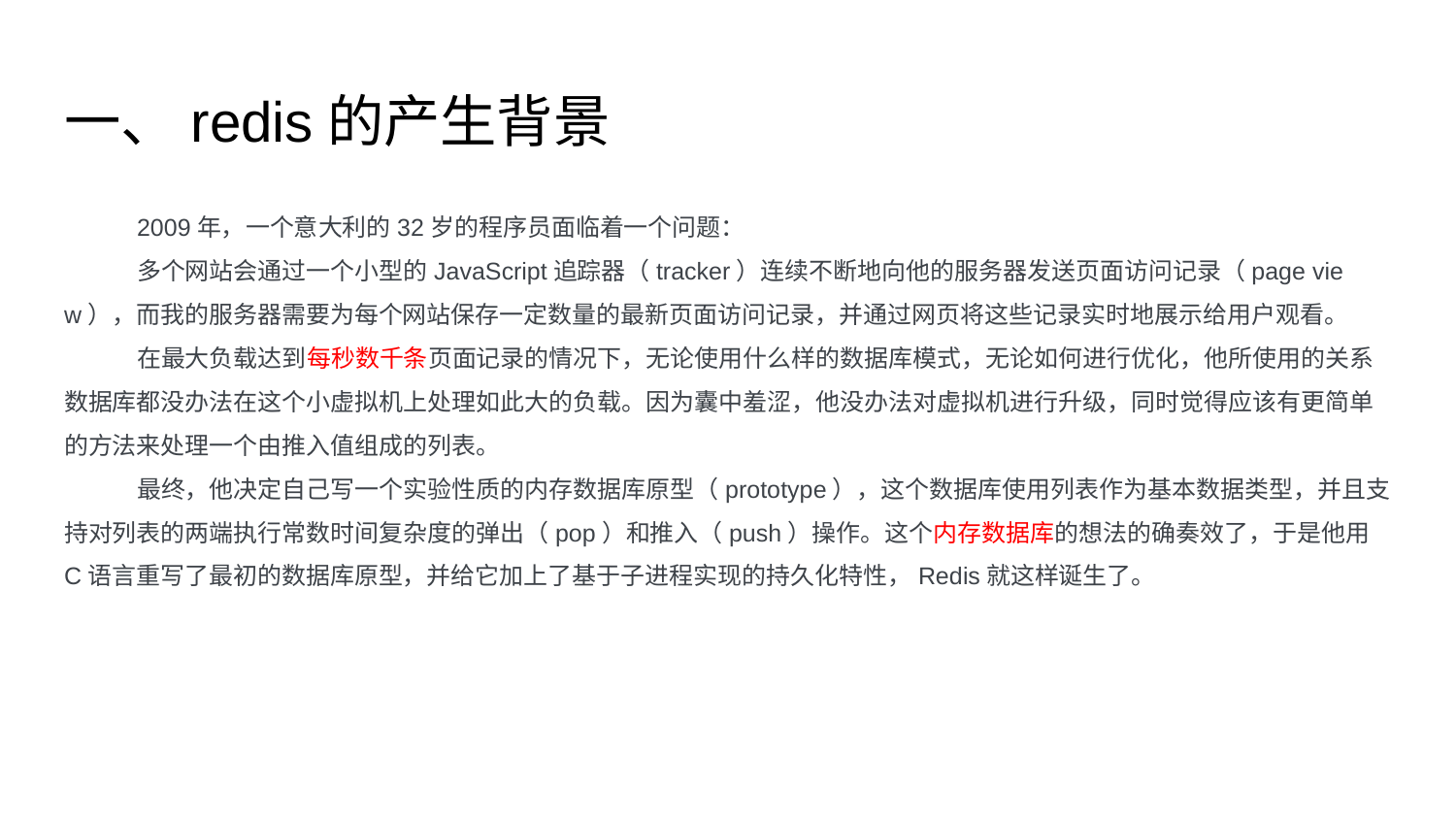

# 一、redis的产生背景
2009年，一个意大利的32岁的程序员面临着一个问题：
多个网站会通过一个小型的JavaScript追踪器（tracker）连续不断地向他的服务器发送页面访问记录（page view），而我的服务器需要为每个网站保存一定数量的最新页面访问记录，并通过网页将这些记录实时地展示给用户观看。
在最大负载达到每秒数千条页面记录的情况下，无论使用什么样的数据库模式，无论如何进行优化，他所使用的关系数据库都没办法在这个小虚拟机上处理如此大的负载。因为囊中羞涩，他没办法对虚拟机进行升级，同时觉得应该有更简单的方法来处理一个由推入值组成的列表。
最终，他决定自己写一个实验性质的内存数据库原型（prototype），这个数据库使用列表作为基本数据类型，并且支持对列表的两端执行常数时间复杂度的弹出（pop）和推入（push）操作。这个内存数据库的想法的确奏效了，于是他用C语言重写了最初的数据库原型，并给它加上了基于子进程实现的持久化特性，Redis就这样诞生了。